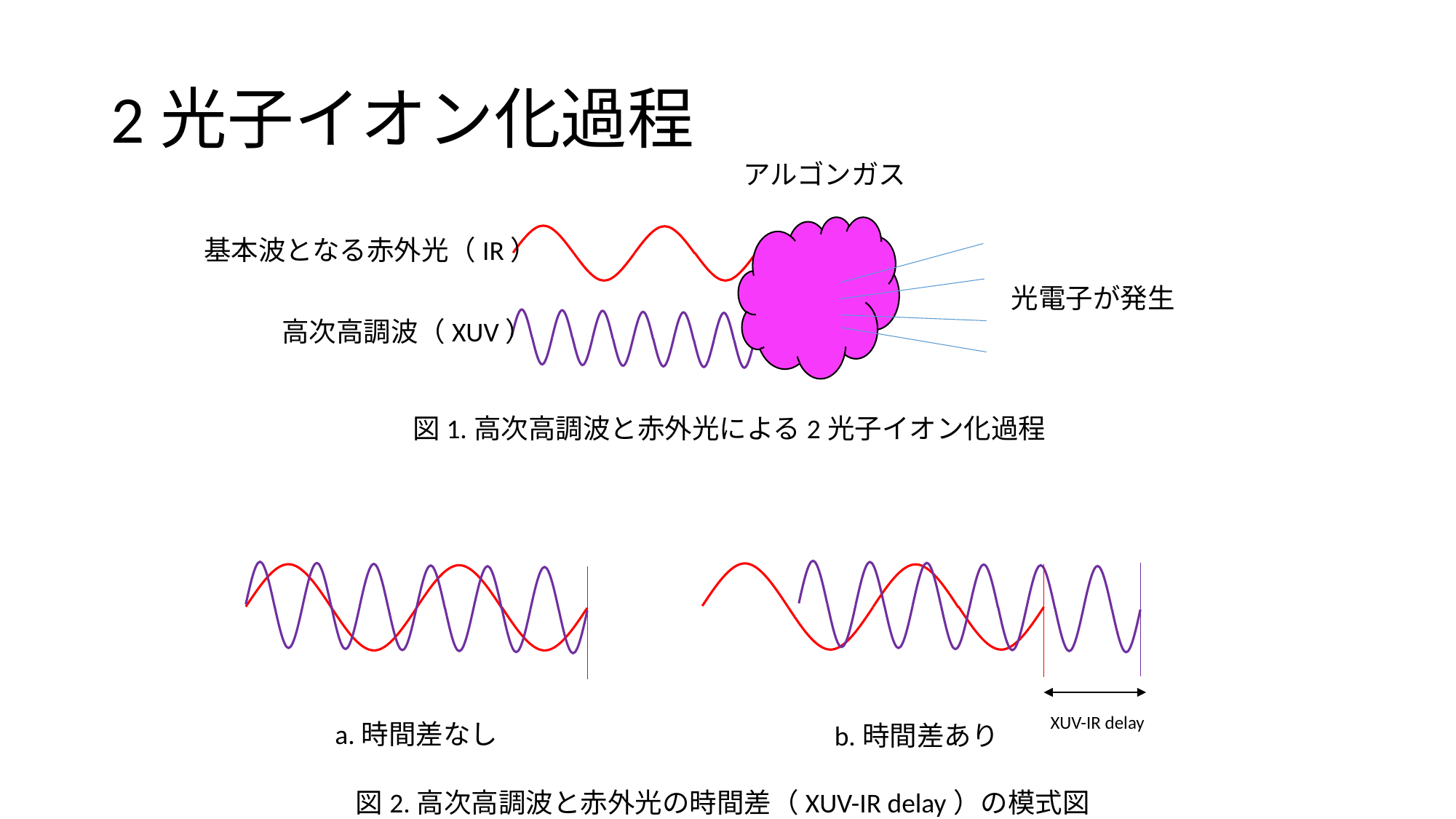

# 2光子イオン化過程
アルゴンガス

基本波となる赤外光（IR）
光電子が発生
高次高調波（XUV）
図1.高次高調波と赤外光による2光子イオン化過程

XUV-IR delay

a.時間差なし
b.時間差あり
図2.高次高調波と赤外光の時間差（XUV-IR delay）の模式図